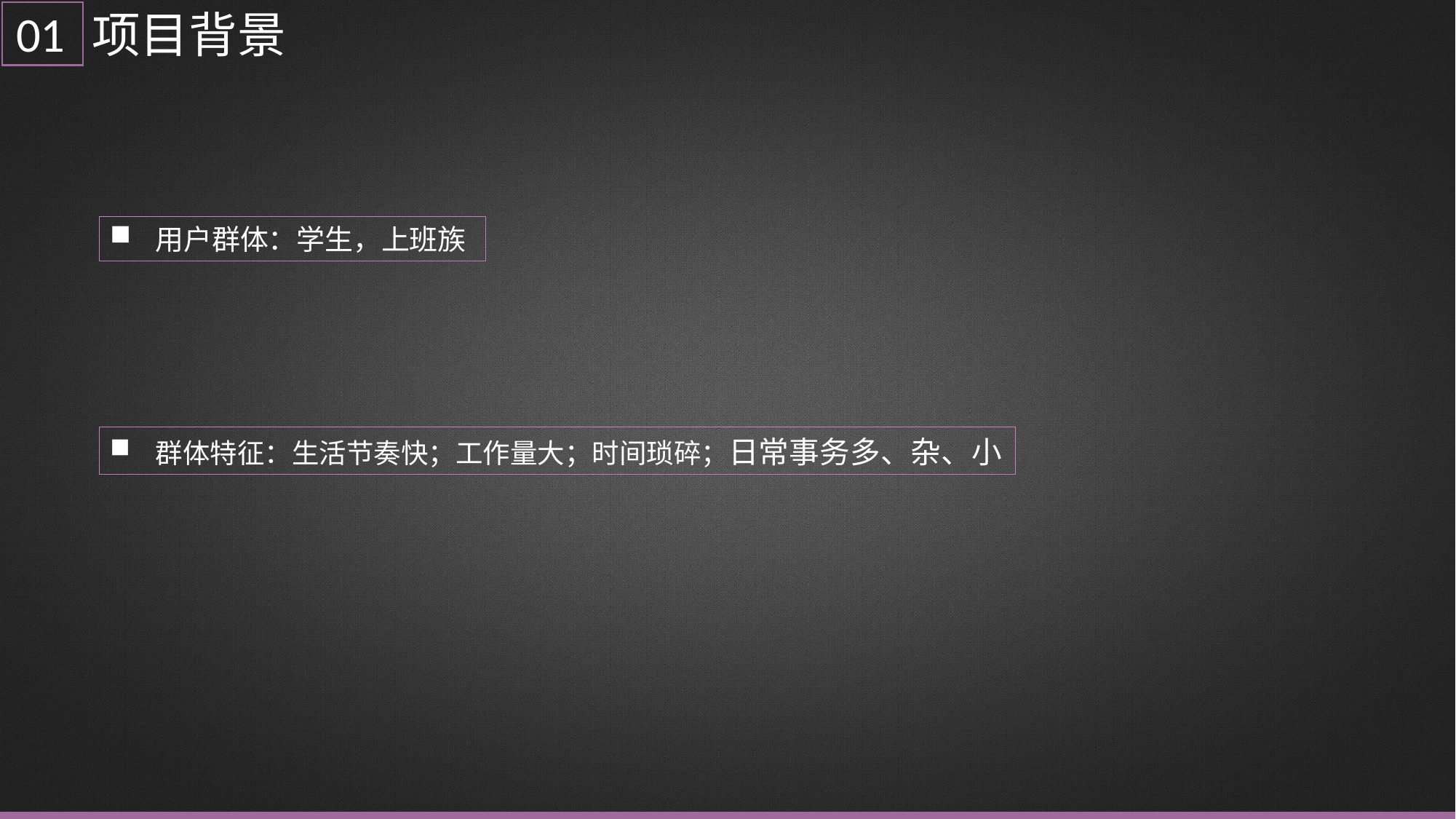

01
项目背景

用户群体：学生，上班族
群体特征：生活节奏快；工作量大；时间琐碎；日常事务多、杂、小